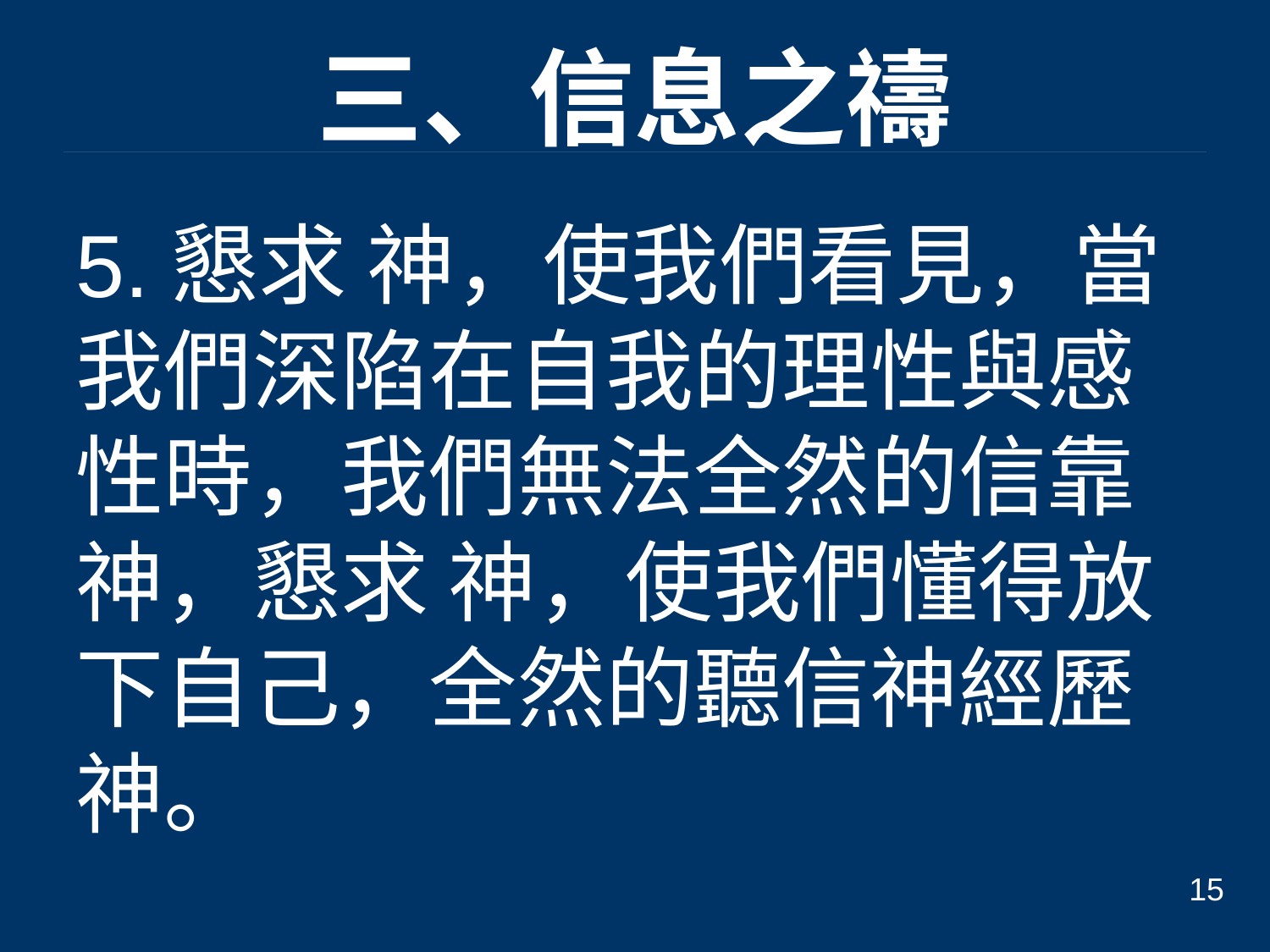

三、信息之禱

5.懇求 神，使我們看見，當我們深陷在自我的理性與感性時，我們無法全然的信靠神，懇求 神，使我們懂得放下自己，全然的聽信神經歷神。
15